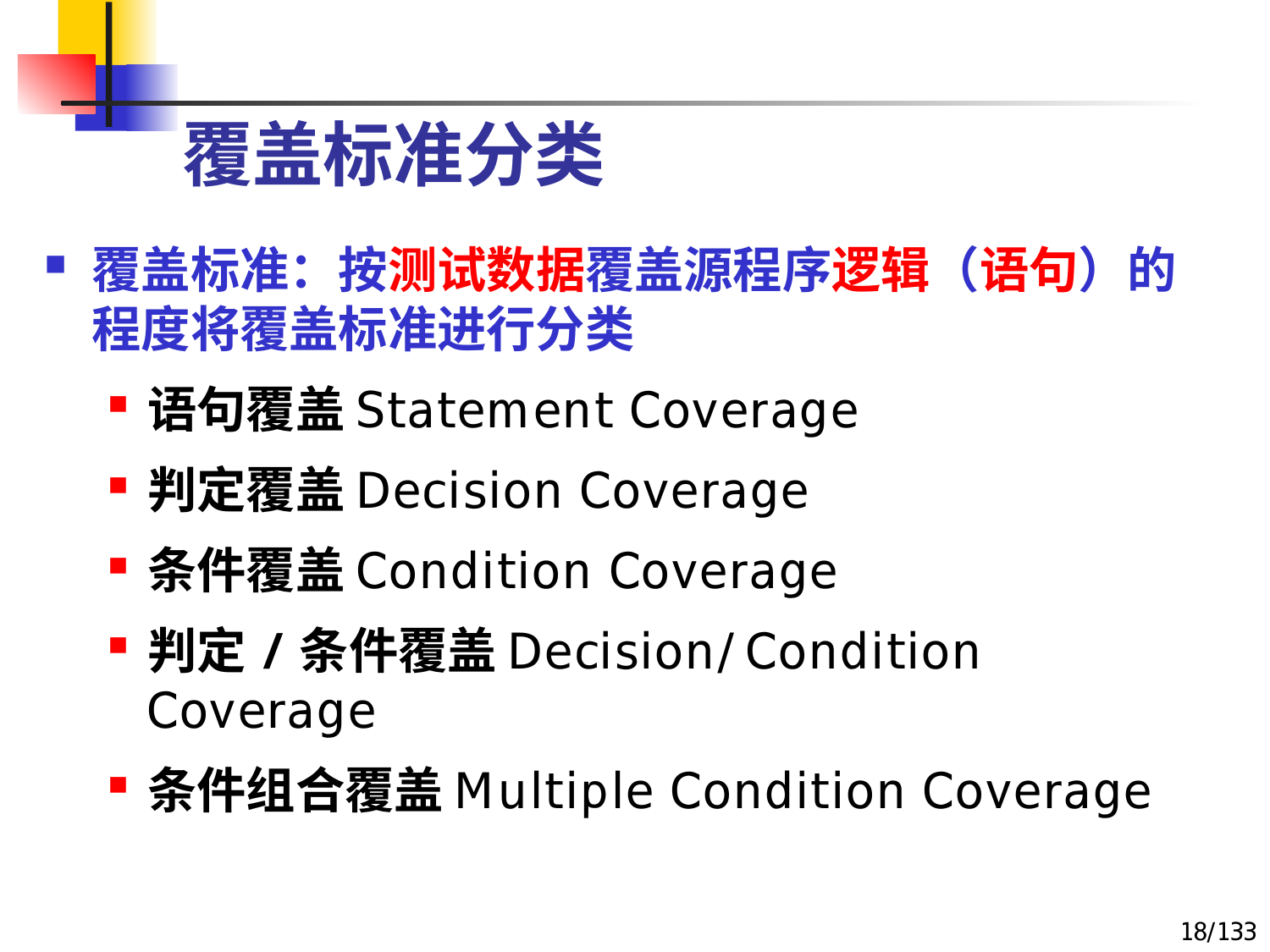

# 覆盖标准分类
覆盖标准：按测试数据覆盖源程序逻辑（语句）的程度将覆盖标准进行分类
语句覆盖Statement Coverage
判定覆盖Decision Coverage
条件覆盖Condition Coverage
判定/条件覆盖Decision/Condition Coverage
条件组合覆盖Multiple Condition Coverage

18/133